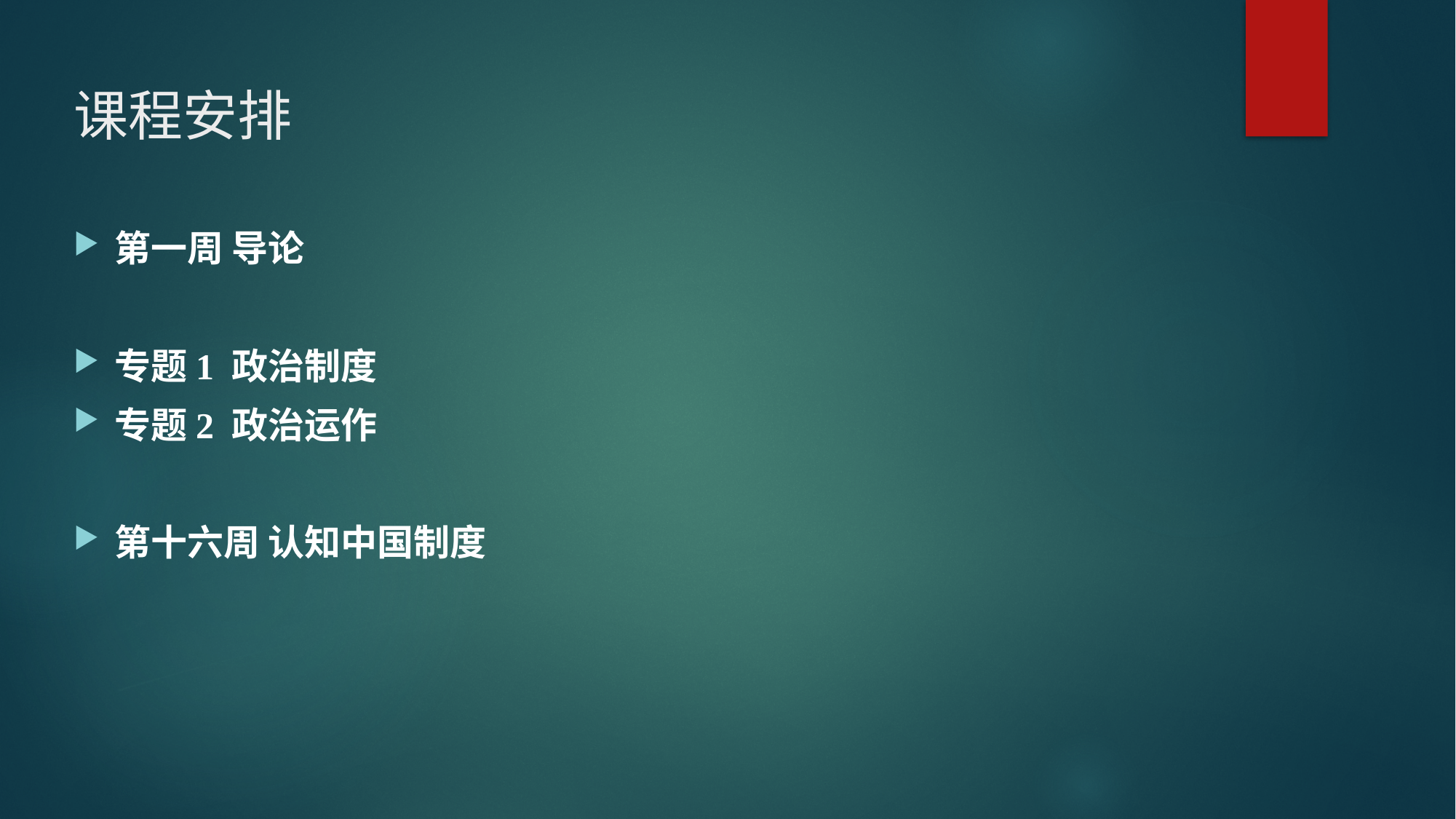

# 课程安排
第一周 导论

专题1 政治制度
专题2 政治运作

第十六周 认知中国制度